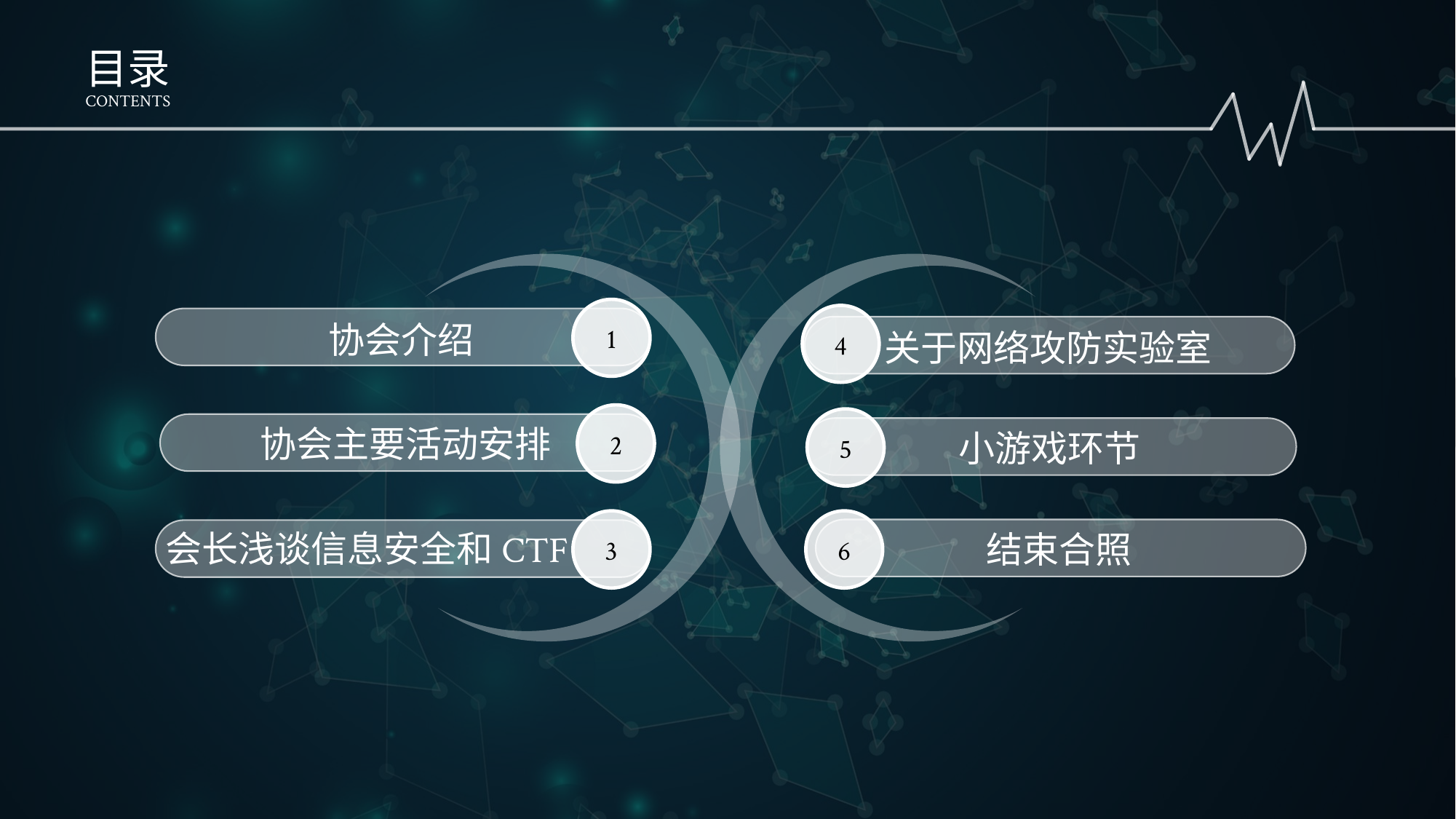

目录
CONTENTS

1

协会介绍
4

关于网络攻防实验室
2

协会主要活动安排
5

小游戏环节
3

会长浅谈信息安全和CTF
6

结束合照